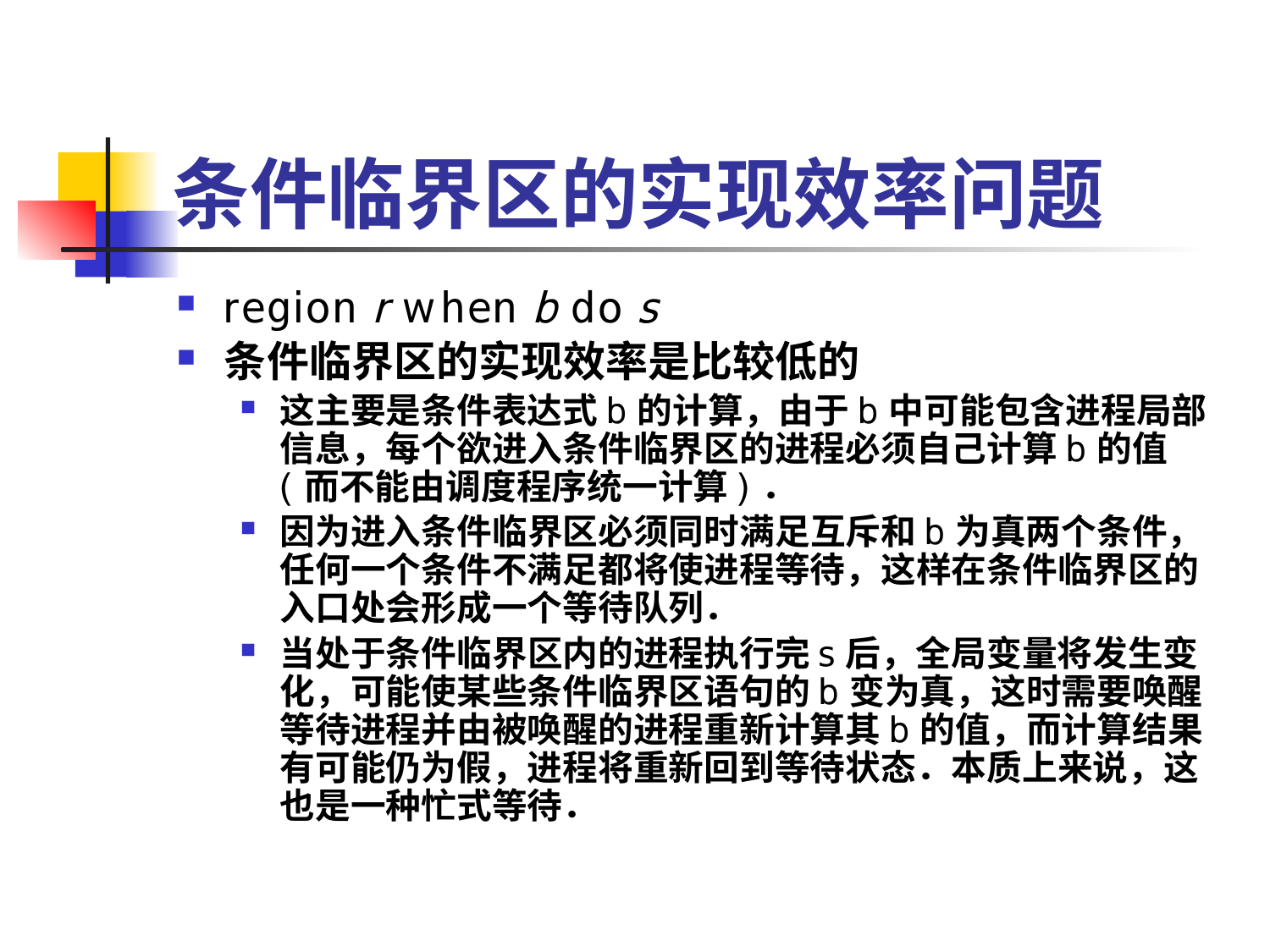

# 条件临界区的实现效率问题
region r when b do s
条件临界区的实现效率是比较低的
这主要是条件表达式b的计算，由于b中可能包含进程局部信息，每个欲进入条件临界区的进程必须自己计算b的值(而不能由调度程序统一计算)．
因为进入条件临界区必须同时满足互斥和b为真两个条件，任何一个条件不满足都将使进程等待，这样在条件临界区的入口处会形成一个等待队列．
当处于条件临界区内的进程执行完s后，全局变量将发生变化，可能使某些条件临界区语句的b变为真，这时需要唤醒等待进程并由被唤醒的进程重新计算其b的值，而计算结果有可能仍为假，进程将重新回到等待状态．本质上来说，这也是一种忙式等待．